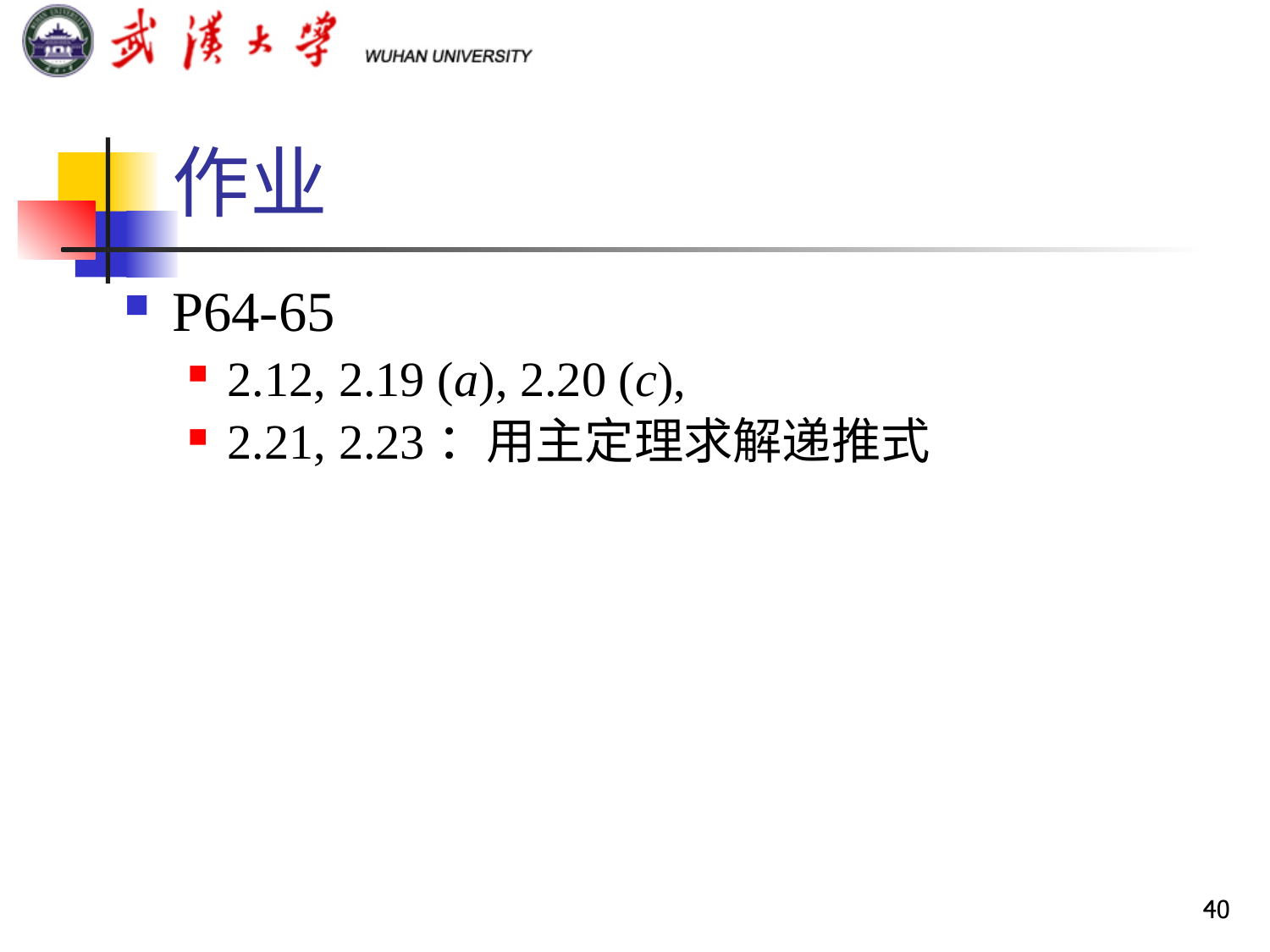

# 作业
P64-65
2.12, 2.19 (a), 2.20 (c),
2.21, 2.23：用主定理求解递推式
40